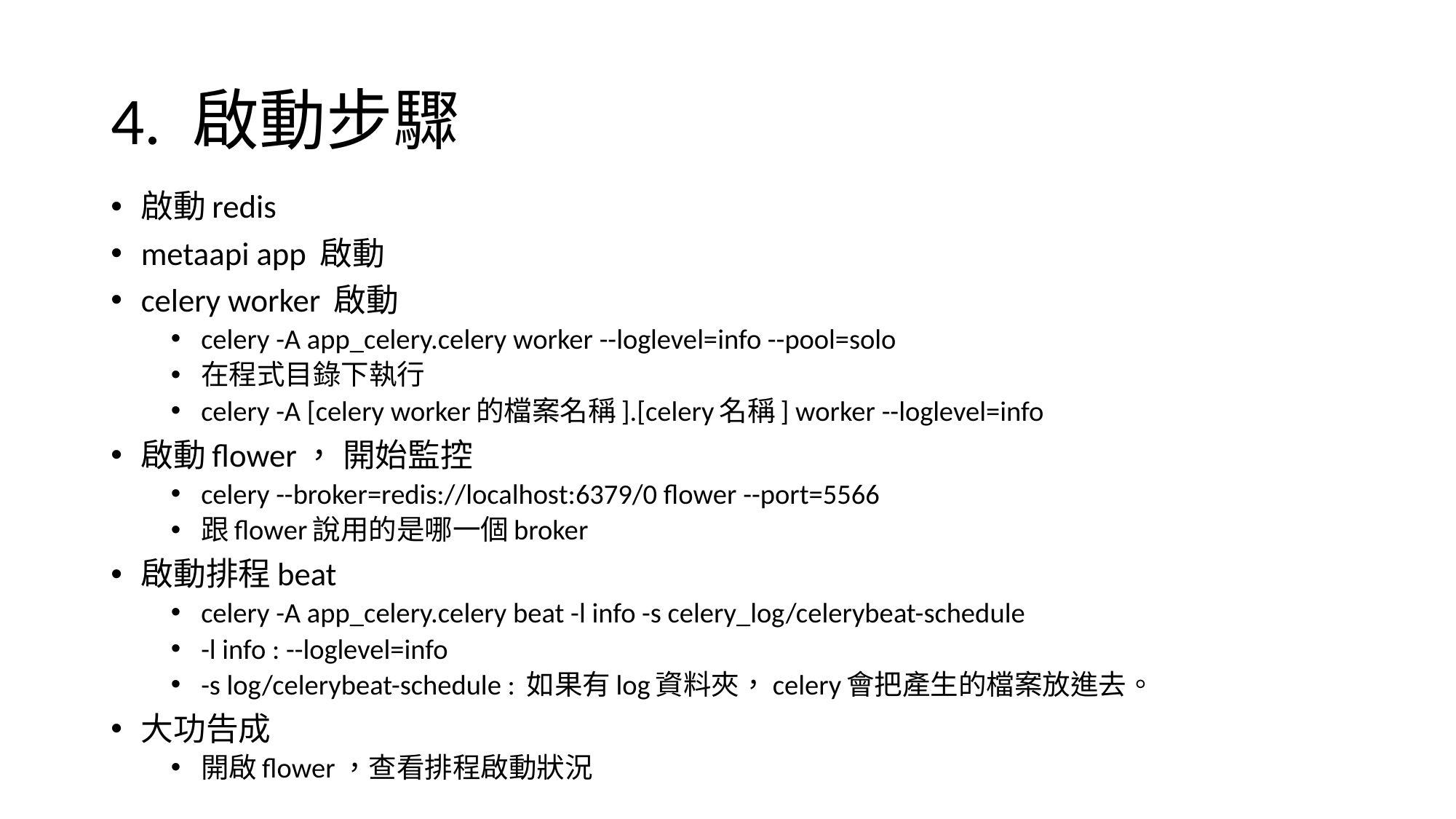

# 4. 啟動步驟
啟動redis
metaapi app 啟動
celery worker 啟動
celery -A app_celery.celery worker --loglevel=info --pool=solo
在程式目錄下執行
celery -A [celery worker的檔案名稱].[celery名稱] worker --loglevel=info
啟動flower， 開始監控
celery --broker=redis://localhost:6379/0 flower --port=5566
跟flower說用的是哪一個broker
啟動排程beat
celery -A app_celery.celery beat -l info -s celery_log/celerybeat-schedule
-l info : --loglevel=info
-s log/celerybeat-schedule : 如果有log資料夾，celery會把產生的檔案放進去。
大功告成
開啟flower，查看排程啟動狀況